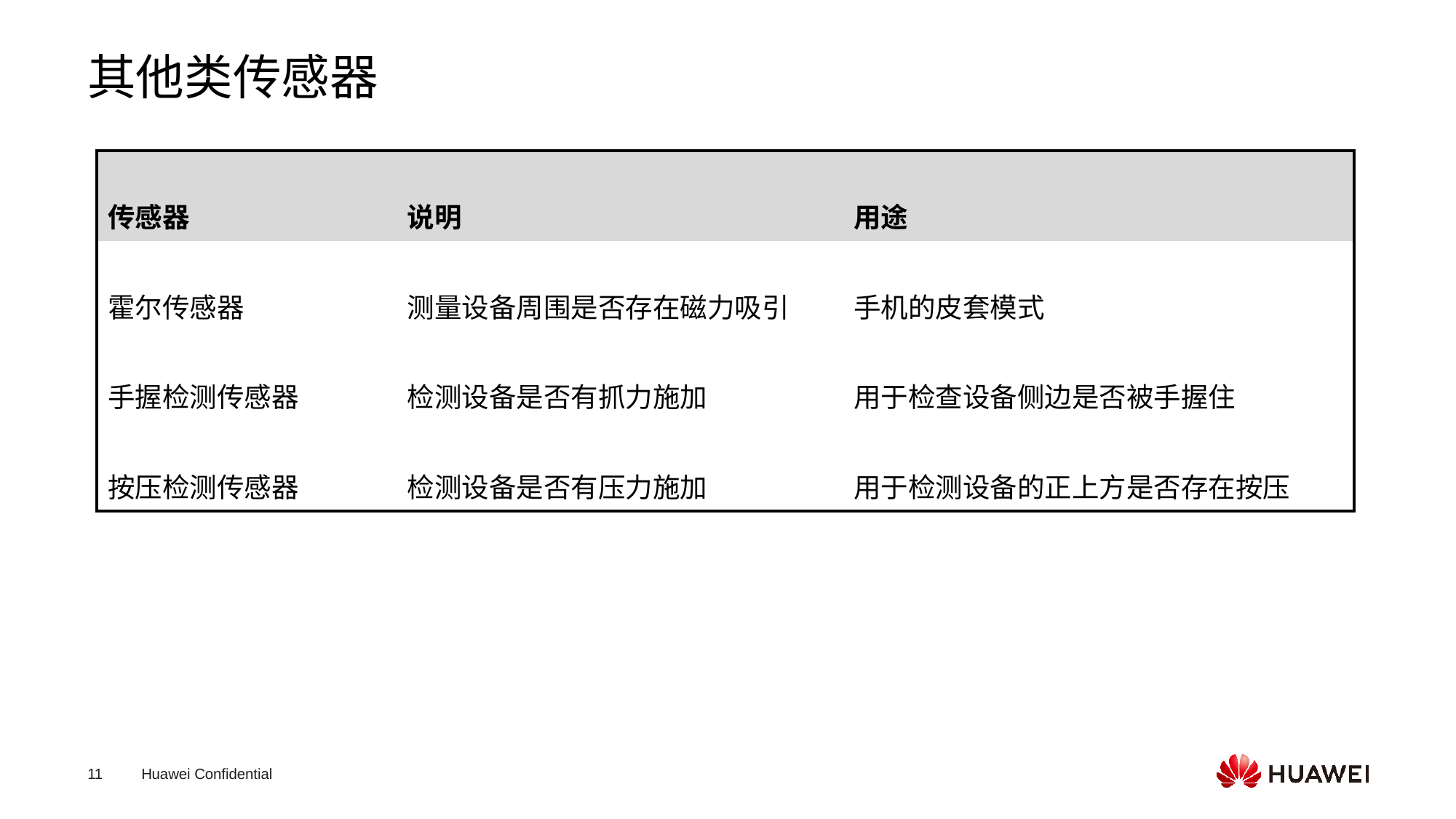

# 其他类传感器
| 传感器 | 说明 | 用途 |
| --- | --- | --- |
| 霍尔传感器 | 测量设备周围是否存在磁力吸引 | 手机的皮套模式 |
| 手握检测传感器 | 检测设备是否有抓力施加 | 用于检查设备侧边是否被手握住 |
| 按压检测传感器 | 检测设备是否有压力施加 | 用于检测设备的正上方是否存在按压 |